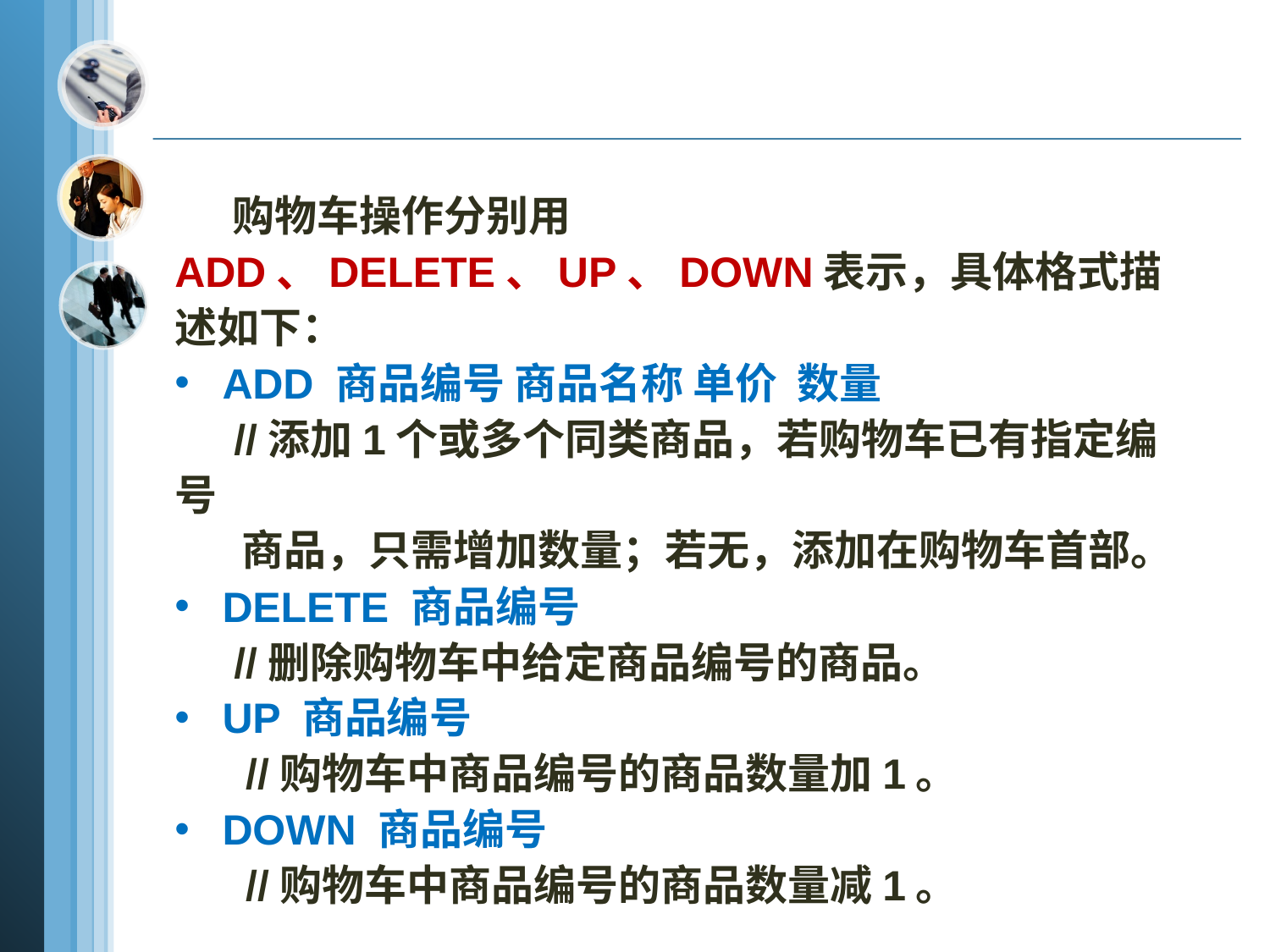

购物车操作分别用ADD、DELETE、UP、DOWN表示，具体格式描述如下：
ADD 商品编号 商品名称 单价  数量
     //添加1个或多个同类商品，若购物车已有指定编号
      商品，只需增加数量；若无，添加在购物车首部。
DELETE 商品编号
     //删除购物车中给定商品编号的商品。
UP 商品编号
      //购物车中商品编号的商品数量加1。
DOWN 商品编号
      //购物车中商品编号的商品数量减1。